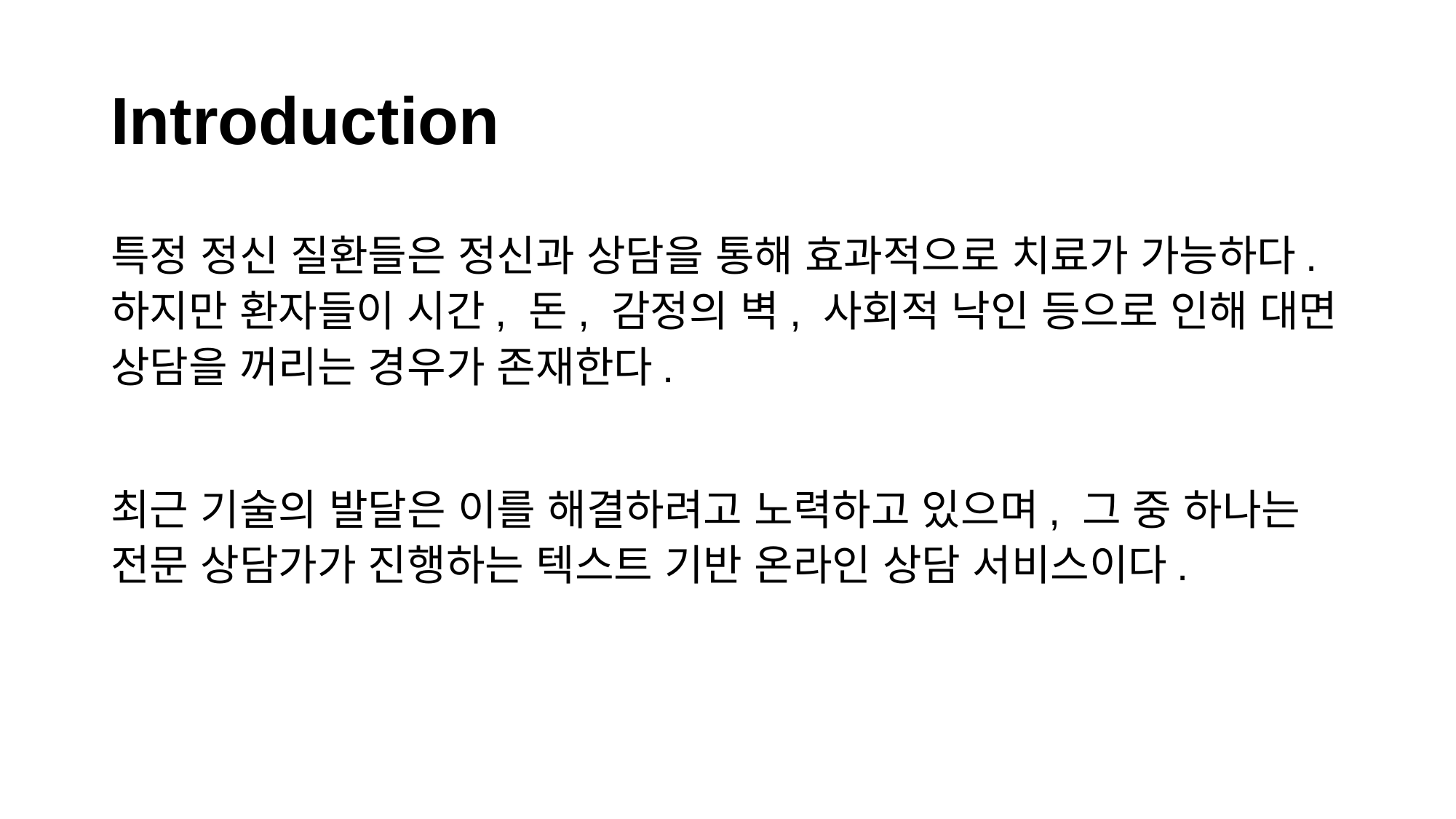

# Introduction
특정 정신 질환들은 정신과 상담을 통해 효과적으로 치료가 가능하다. 하지만 환자들이 시간, 돈, 감정의 벽, 사회적 낙인 등으로 인해 대면 상담을 꺼리는 경우가 존재한다.

최근 기술의 발달은 이를 해결하려고 노력하고 있으며, 그 중 하나는 전문 상담가가 진행하는 텍스트 기반 온라인 상담 서비스이다.